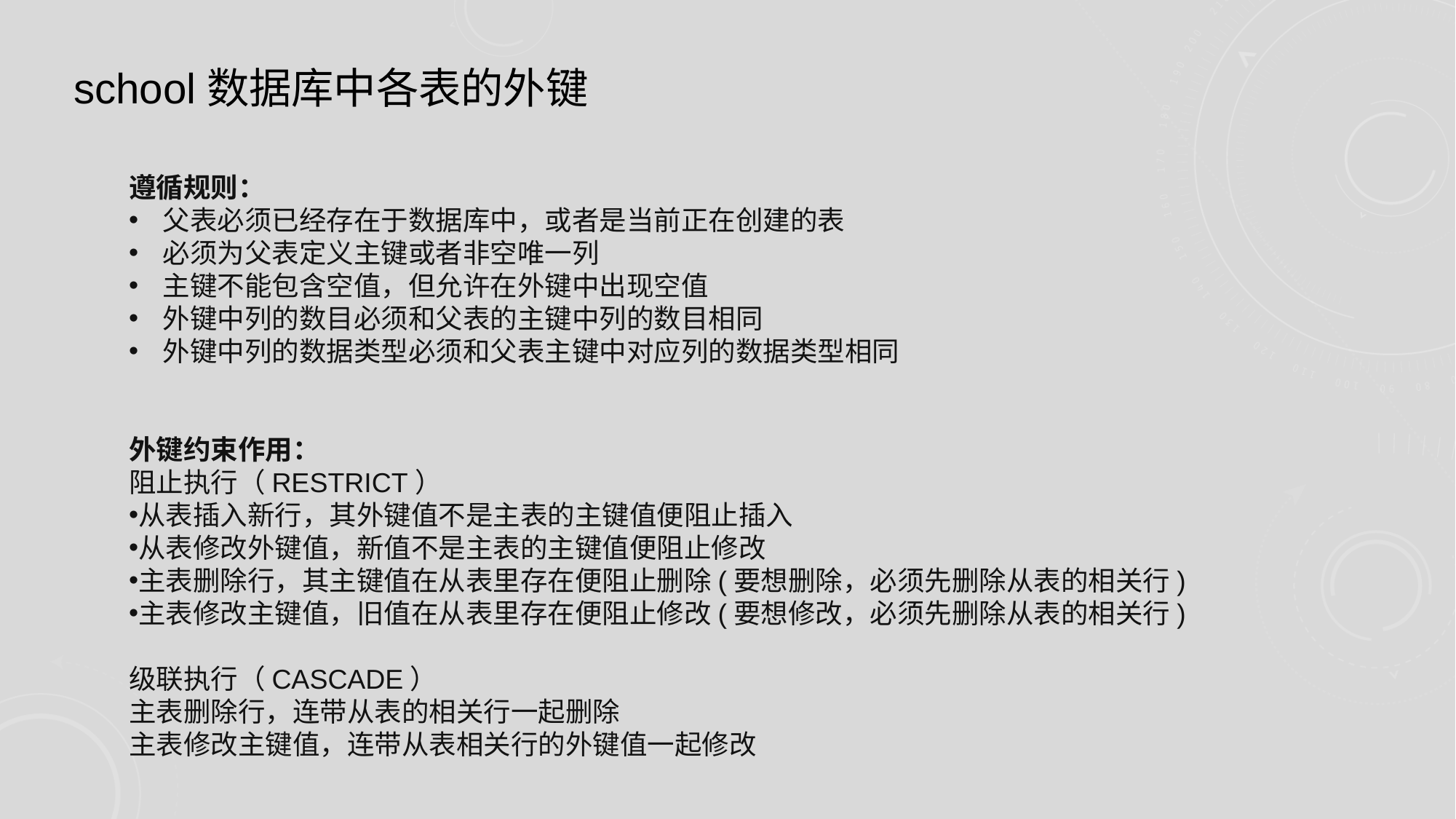

school数据库中各表的外键
遵循规则：
父表必须已经存在于数据库中，或者是当前正在创建的表
必须为父表定义主键或者非空唯一列
主键不能包含空值，但允许在外键中出现空值
外键中列的数目必须和父表的主键中列的数目相同
外键中列的数据类型必须和父表主键中对应列的数据类型相同

外键约束作用：
阻止执行（RESTRICT）
从表插入新行，其外键值不是主表的主键值便阻止插入
从表修改外键值，新值不是主表的主键值便阻止修改
主表删除行，其主键值在从表里存在便阻止删除(要想删除，必须先删除从表的相关行)
主表修改主键值，旧值在从表里存在便阻止修改(要想修改，必须先删除从表的相关行)

级联执行（CASCADE）
主表删除行，连带从表的相关行一起删除
主表修改主键值，连带从表相关行的外键值一起修改